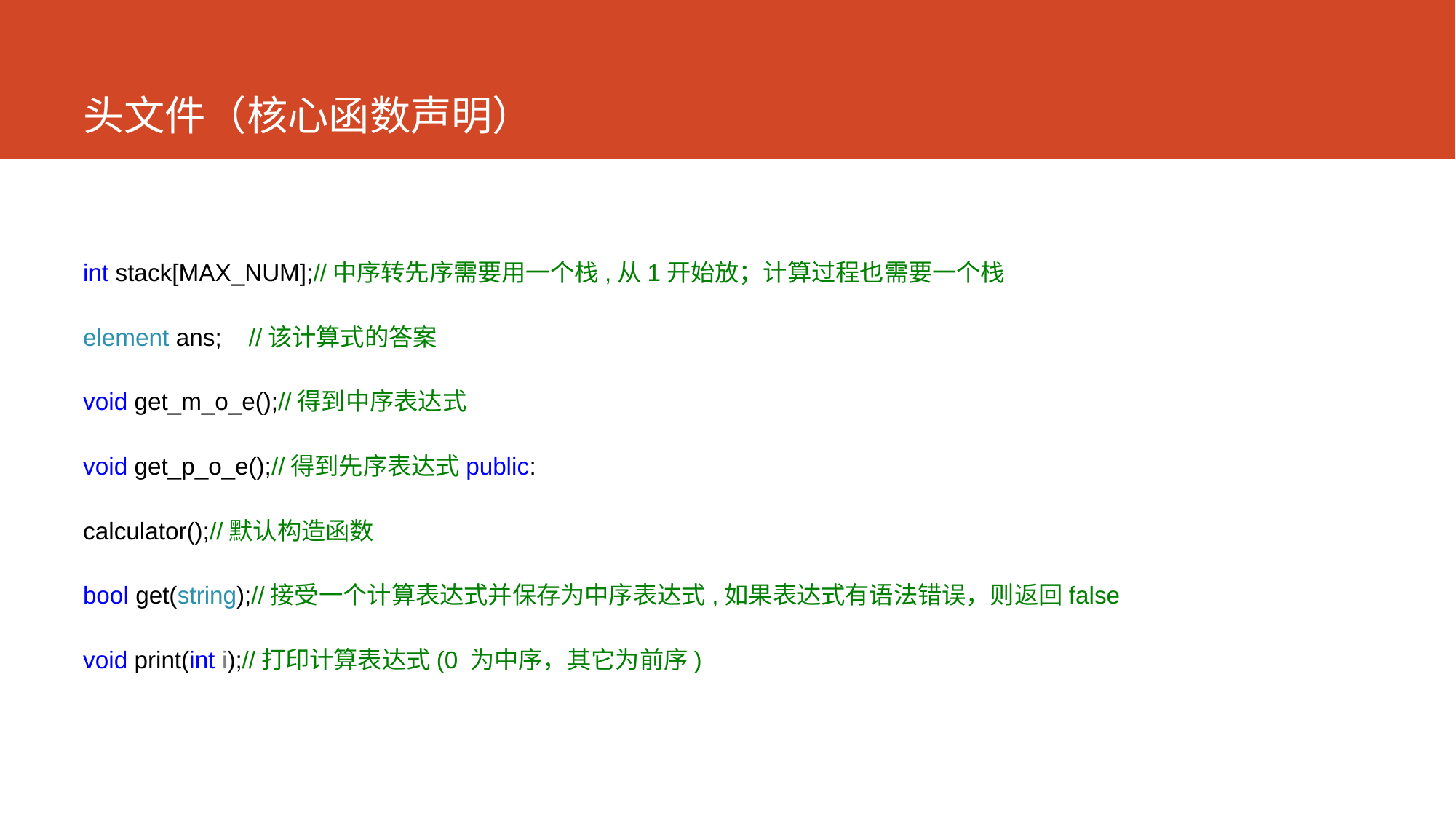

# 头文件（核心函数声明）
int stack[MAX_NUM];//中序转先序需要用一个栈,从1开始放；计算过程也需要一个栈
element ans;    //该计算式的答案
void get_m_o_e();//得到中序表达式
void get_p_o_e();//得到先序表达式public:
calculator();//默认构造函数
bool get(string);//接受一个计算表达式并保存为中序表达式,如果表达式有语法错误，则返回false
void print(int i);//打印计算表达式(0 为中序，其它为前序)